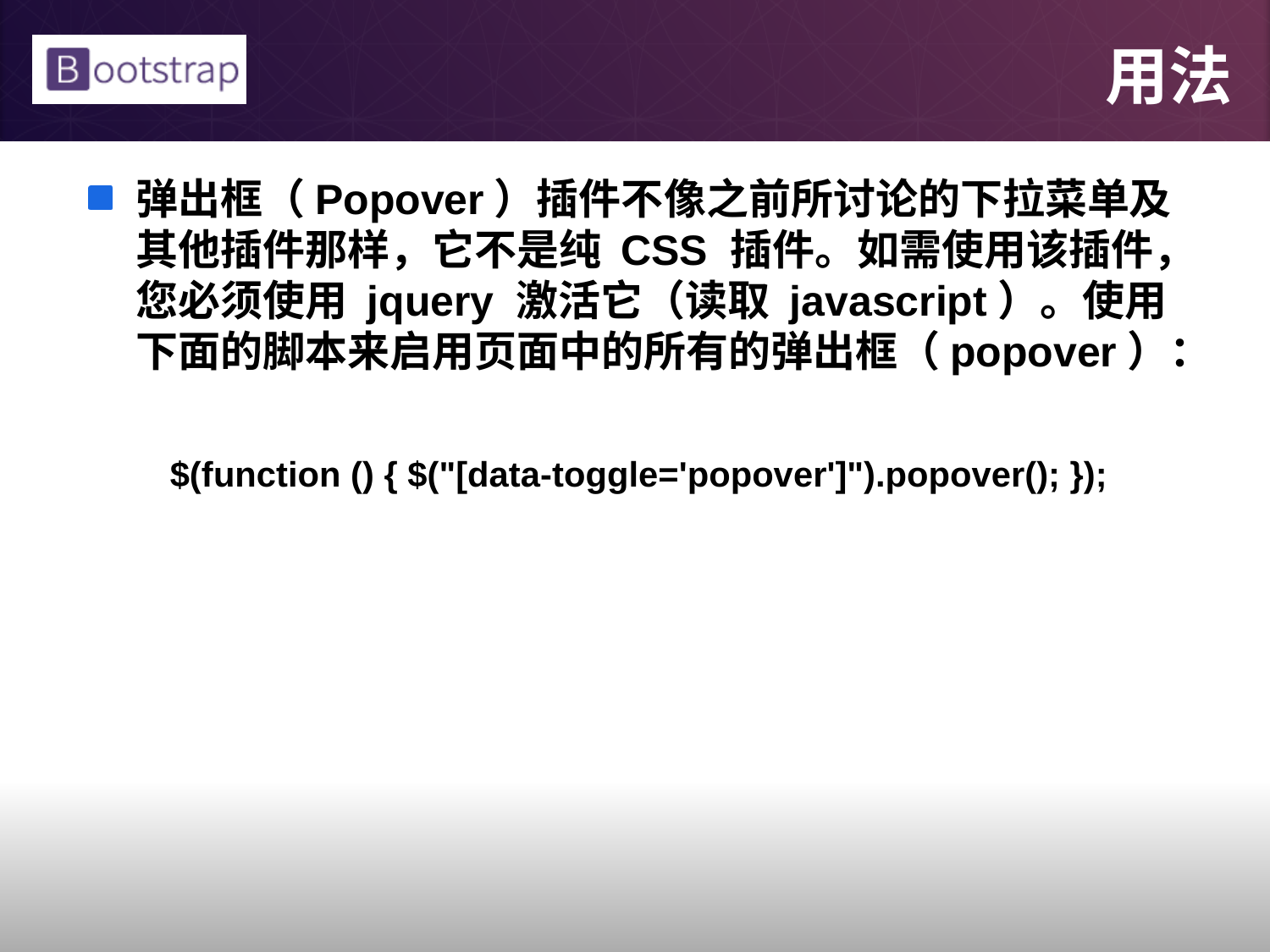

# 用法
弹出框（Popover）插件不像之前所讨论的下拉菜单及其他插件那样，它不是纯 CSS 插件。如需使用该插件，您必须使用 jquery 激活它（读取 javascript）。使用下面的脚本来启用页面中的所有的弹出框（popover）：

$(function () { $("[data-toggle='popover']").popover(); });